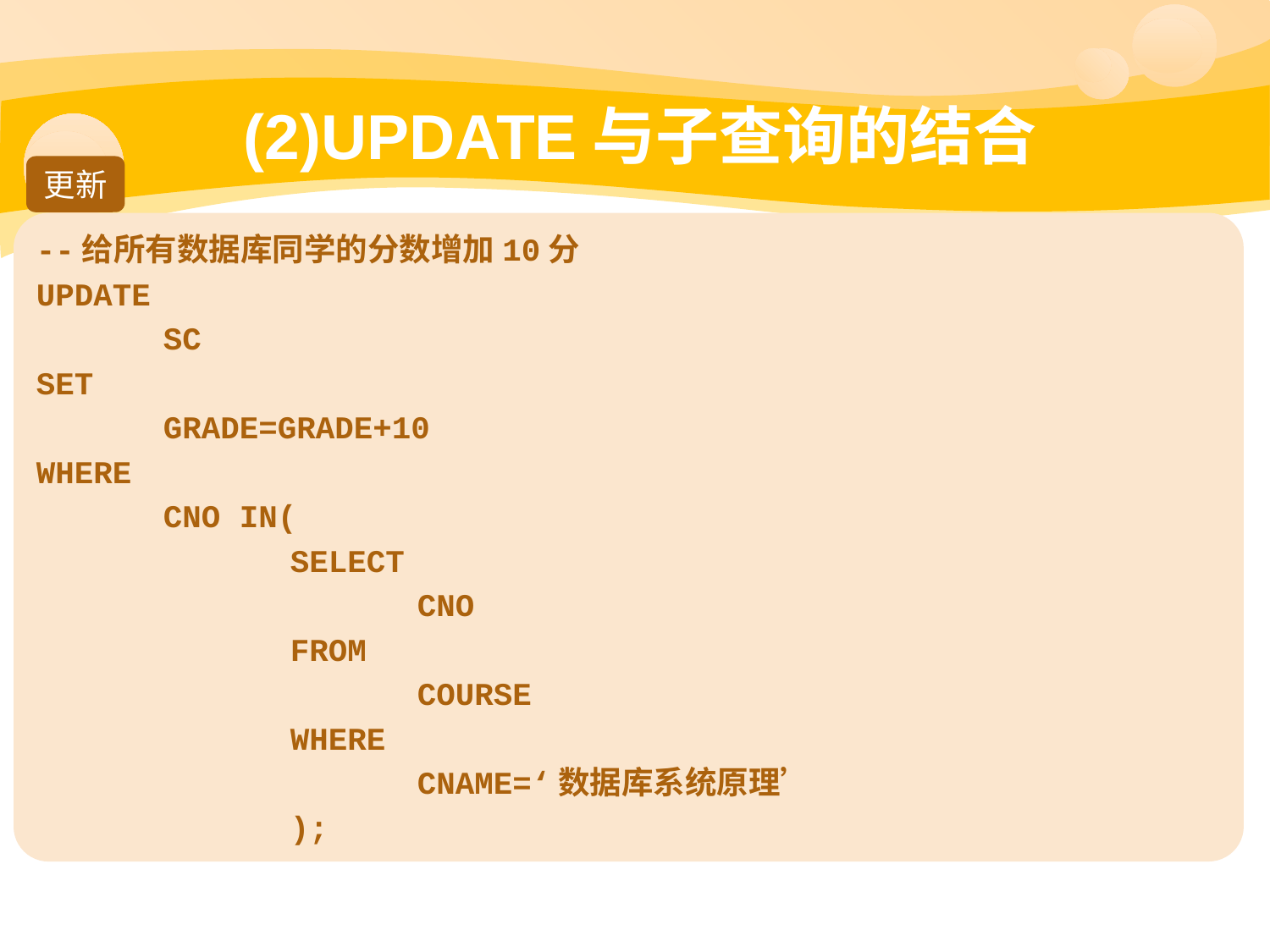

# (2)UPDATE与子查询的结合
更新
--给所有数据库同学的分数增加10分
UPDATE
	SC
SET
	GRADE=GRADE+10
WHERE
	CNO IN(
		SELECT
			CNO
		FROM
			COURSE
		WHERE
			CNAME=‘数据库系统原理’
		);